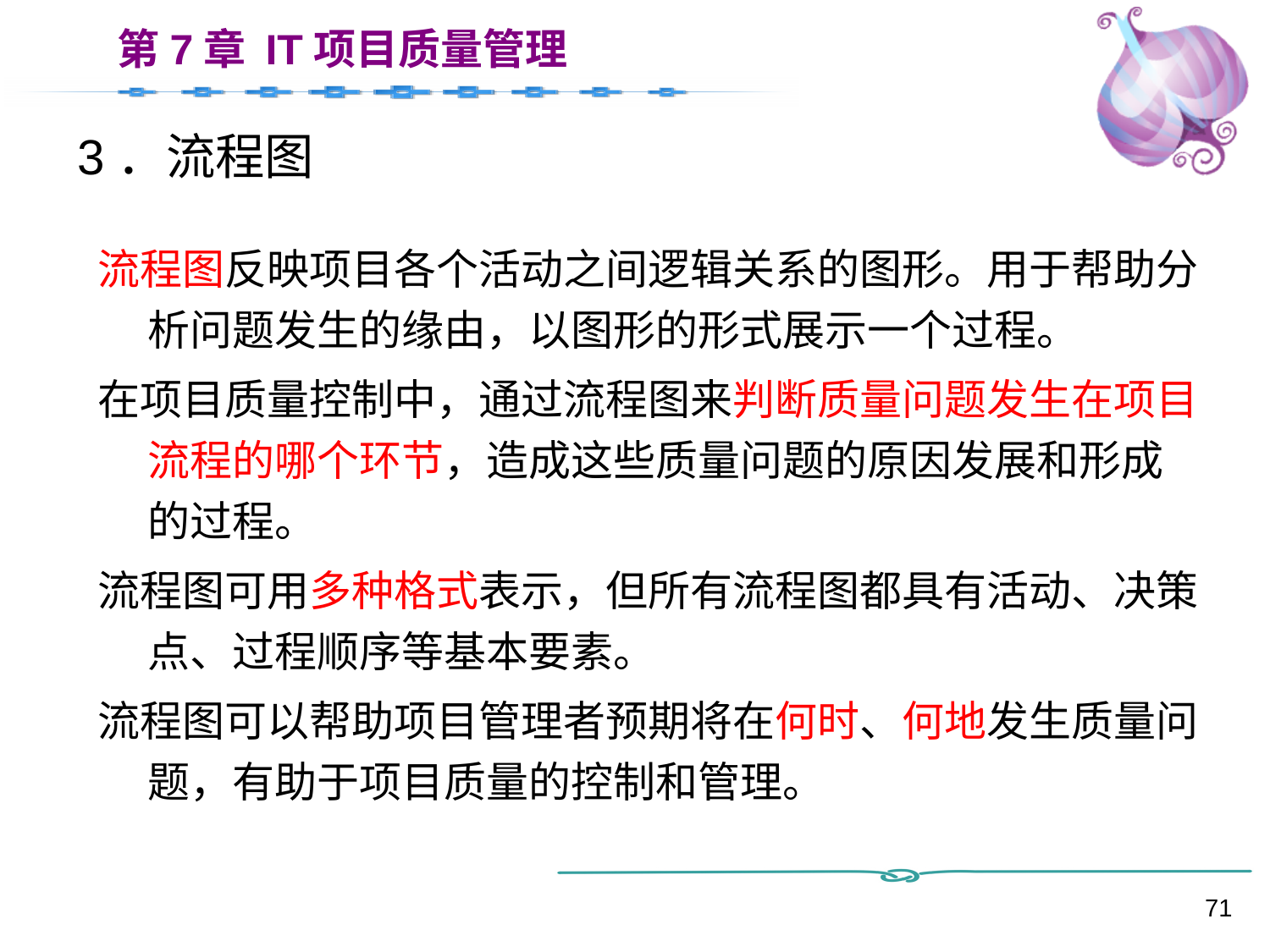

# 3．流程图
流程图反映项目各个活动之间逻辑关系的图形。用于帮助分析问题发生的缘由，以图形的形式展示一个过程。
在项目质量控制中，通过流程图来判断质量问题发生在项目流程的哪个环节，造成这些质量问题的原因发展和形成的过程。
流程图可用多种格式表示，但所有流程图都具有活动、决策点、过程顺序等基本要素。
流程图可以帮助项目管理者预期将在何时、何地发生质量问题，有助于项目质量的控制和管理。
71